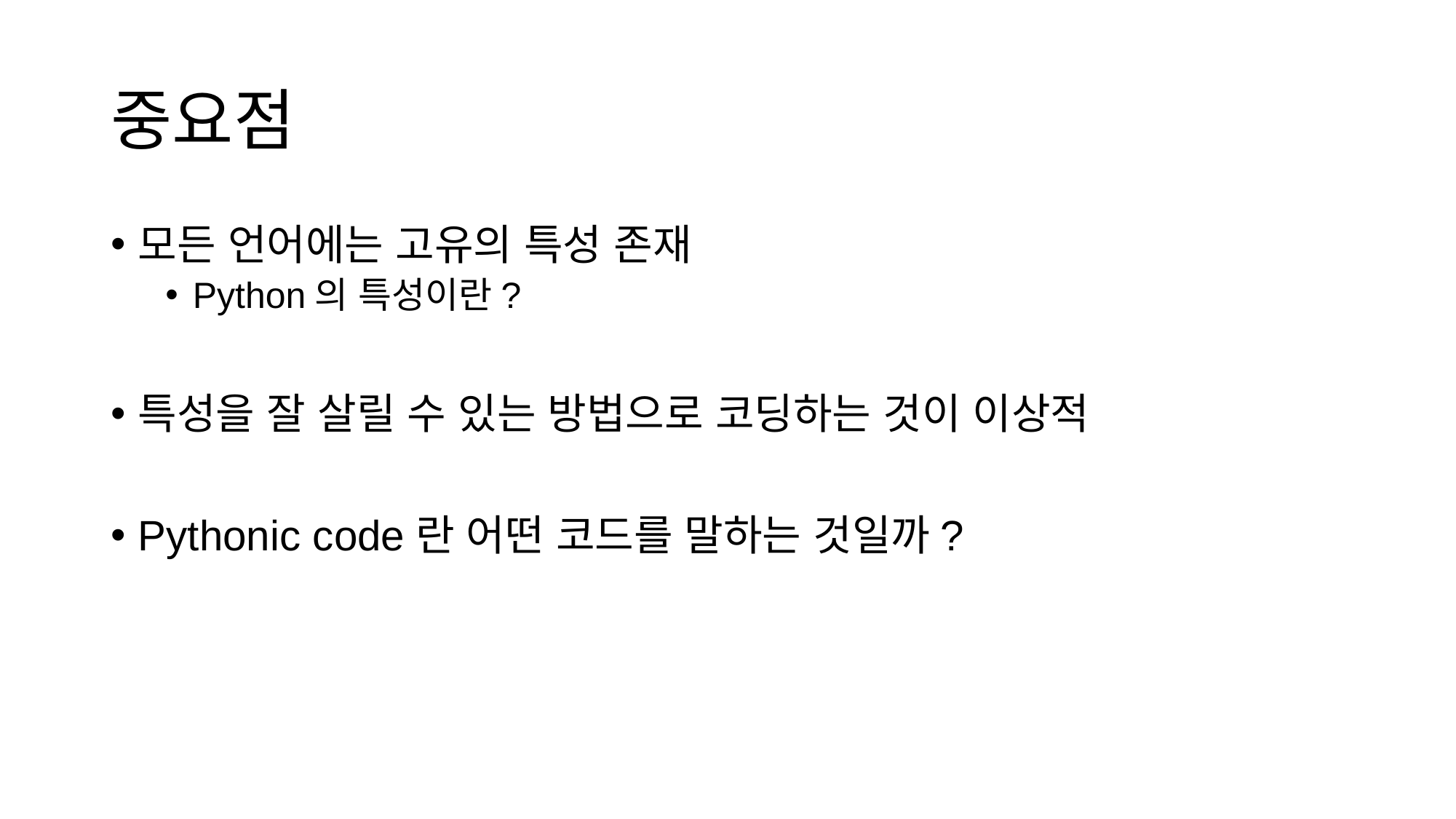

# 중요점
모든 언어에는 고유의 특성 존재
Python의 특성이란?

특성을 잘 살릴 수 있는 방법으로 코딩하는 것이 이상적

Pythonic code란 어떤 코드를 말하는 것일까?